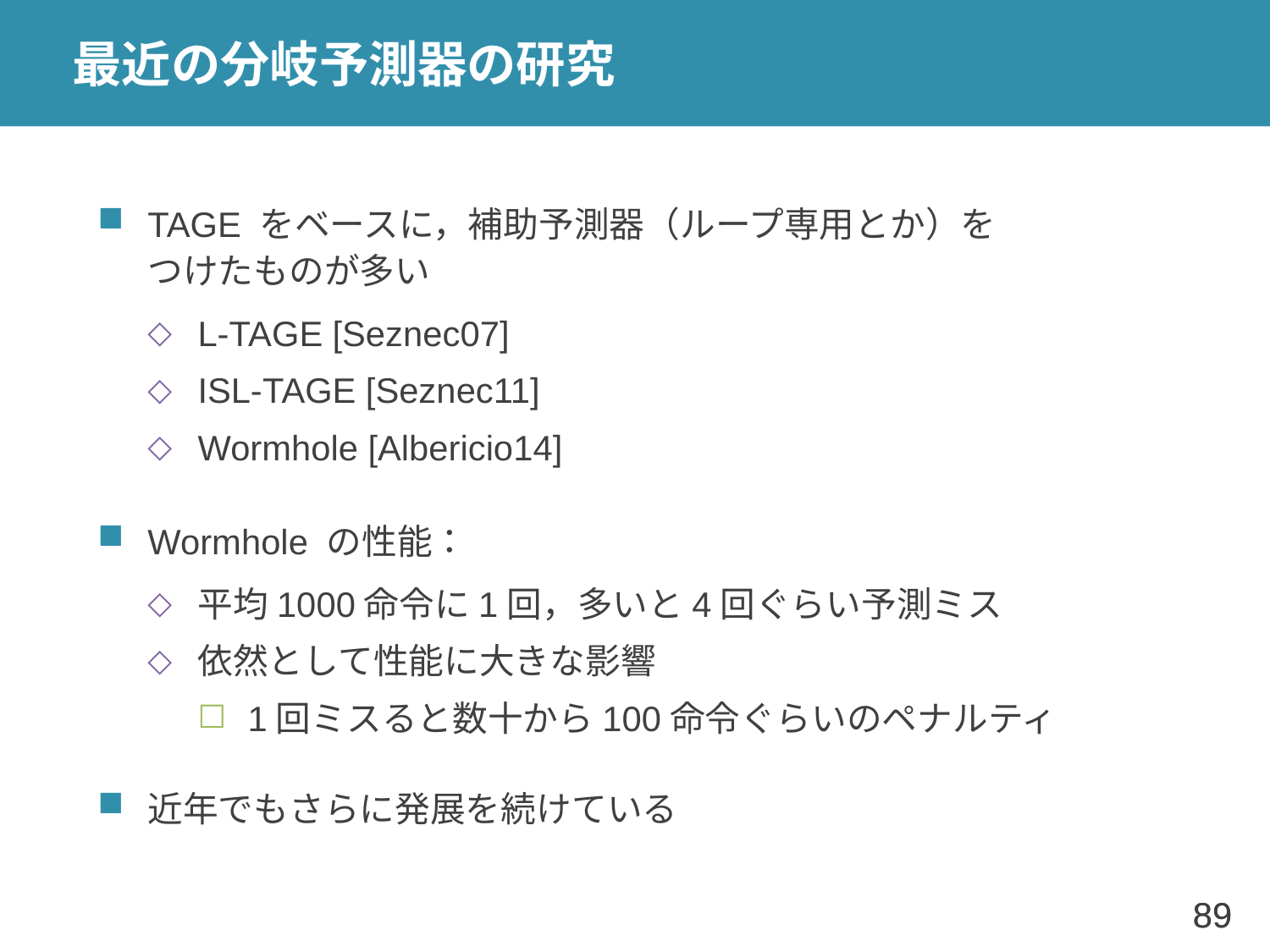

# 最近の分岐予測器の研究
TAGE をベースに，補助予測器（ループ専用とか）を
つけたものが多い
L-TAGE [Seznec07]
ISL-TAGE [Seznec11]
Wormhole [Albericio14]
Wormhole の性能：
平均1000命令に1回，多いと4回ぐらい予測ミス
依然として性能に大きな影響
1回ミスると数十から100命令ぐらいのペナルティ
近年でもさらに発展を続けている